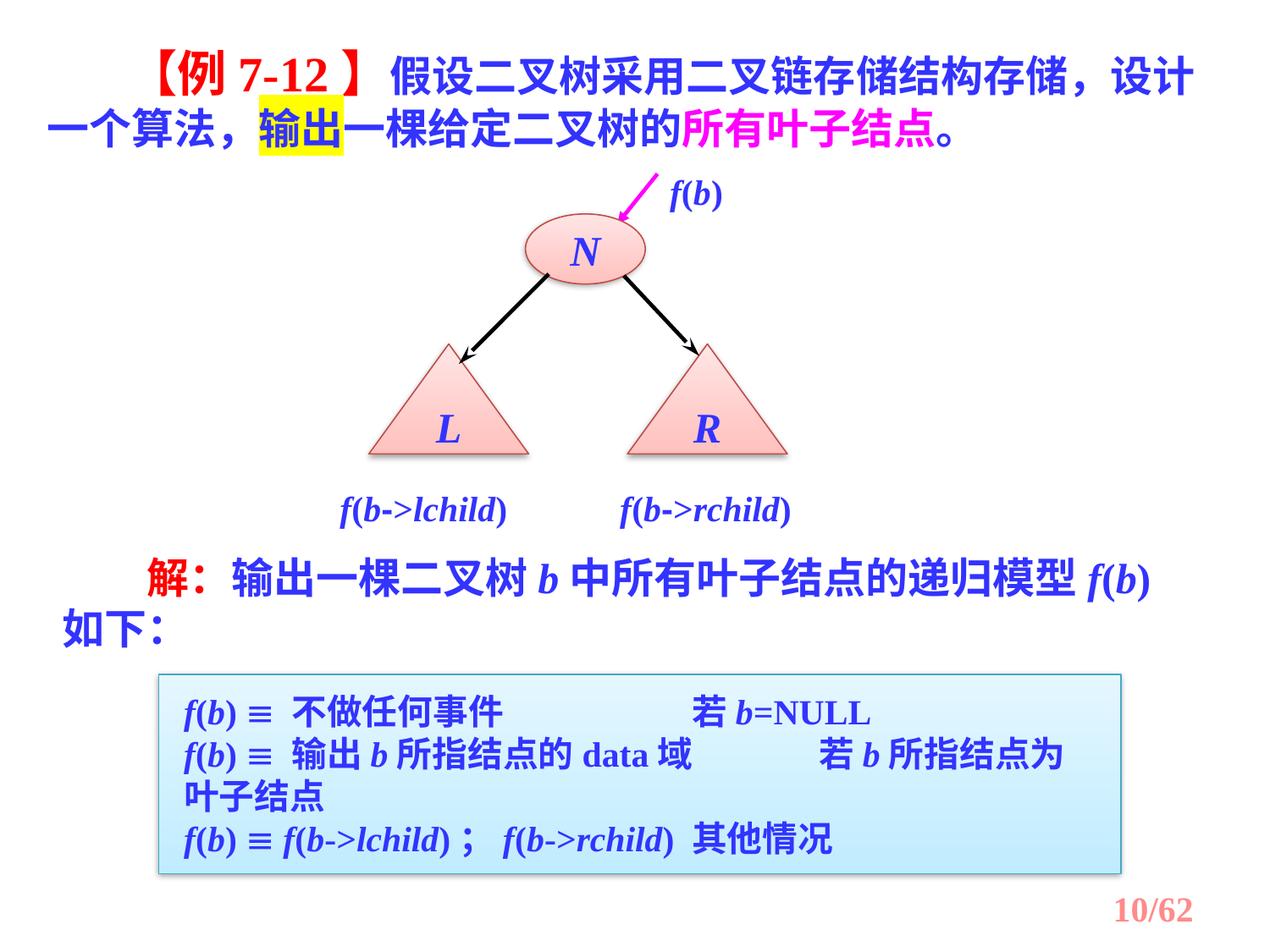

【例7-12】假设二叉树采用二叉链存储结构存储，设计一个算法，输出一棵给定二叉树的所有叶子结点。
f(b)

N

L
R
f(b->lchild)
f(b->rchild)
　　解：输出一棵二叉树b中所有叶子结点的递归模型f(b)如下：
f(b) ≡ 不做任何事件		若b=NULL
f(b) ≡ 输出b所指结点的data域	若b所指结点为叶子结点
f(b) ≡ f(b->lchild)；f(b->rchild)	其他情况
10/62